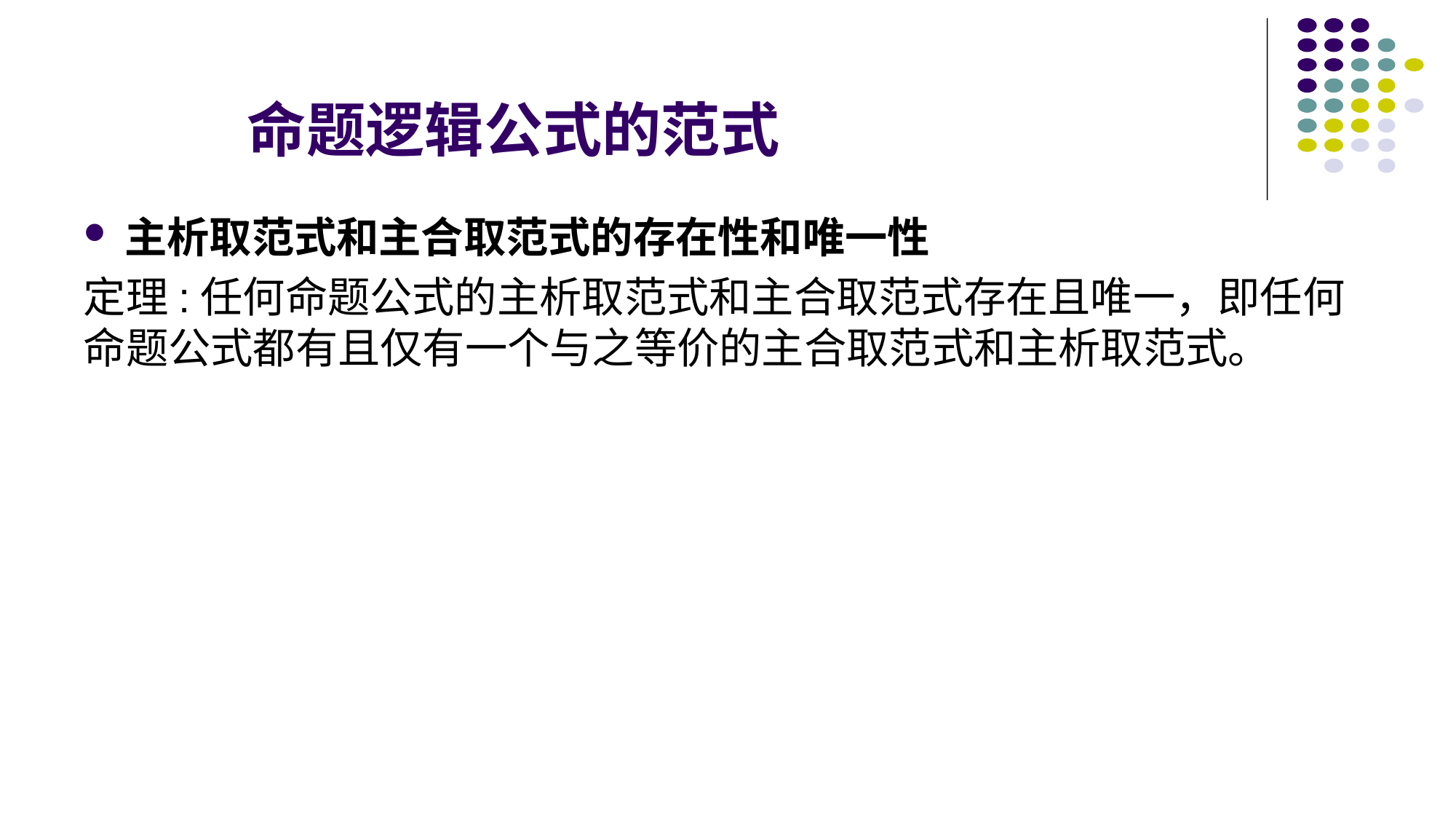

# 命题逻辑公式的范式
主析取范式和主合取范式的存在性和唯一性
定理:任何命题公式的主析取范式和主合取范式存在且唯一，即任何命题公式都有且仅有一个与之等价的主合取范式和主析取范式。